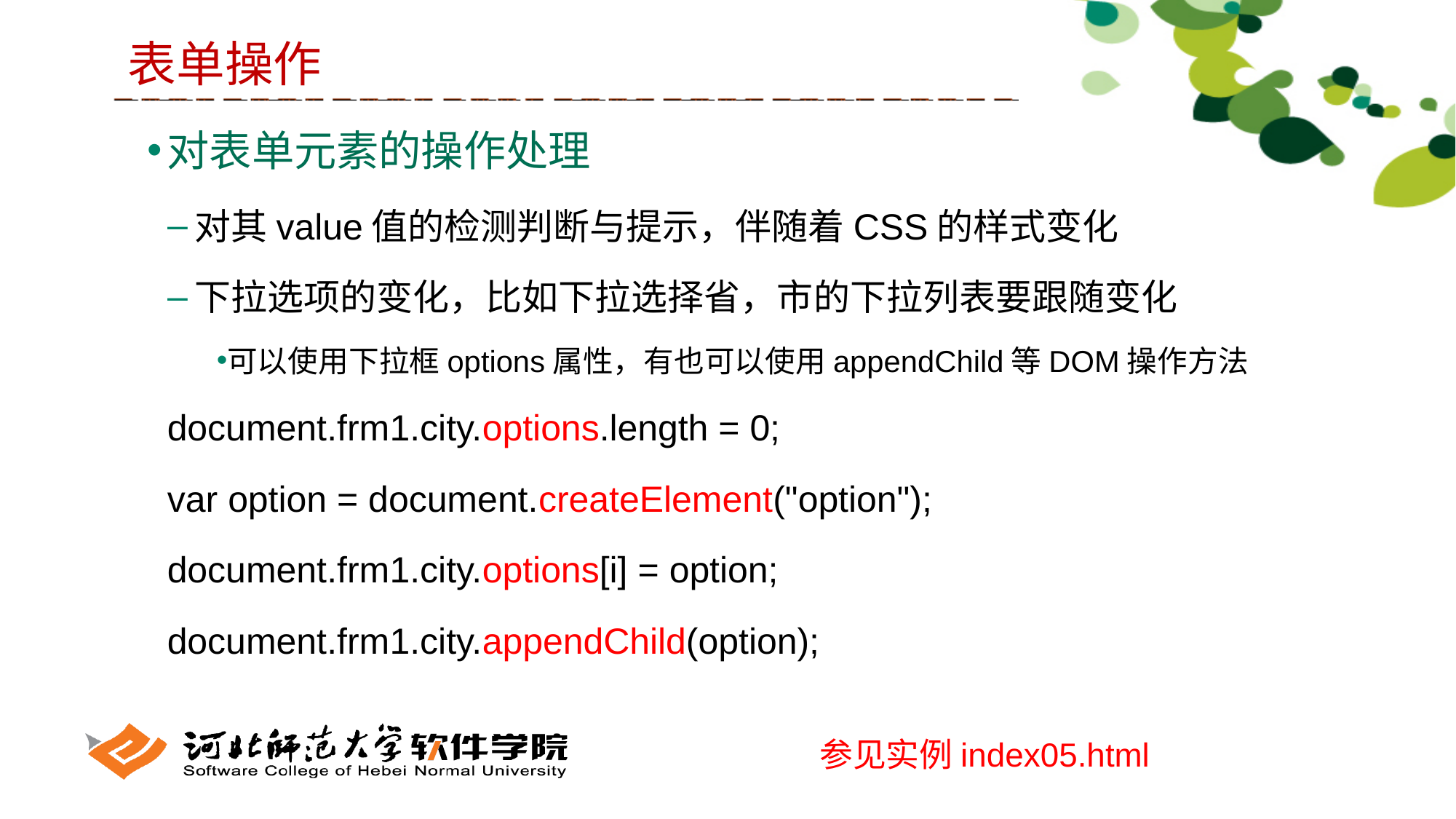

表单操作
对表单元素的操作处理
对其value值的检测判断与提示，伴随着CSS的样式变化
下拉选项的变化，比如下拉选择省，市的下拉列表要跟随变化
可以使用下拉框options属性，有也可以使用appendChild等DOM操作方法
document.frm1.city.options.length = 0;
var option = document.createElement("option");
document.frm1.city.options[i] = option;
document.frm1.city.appendChild(option);
参见实例index05.html